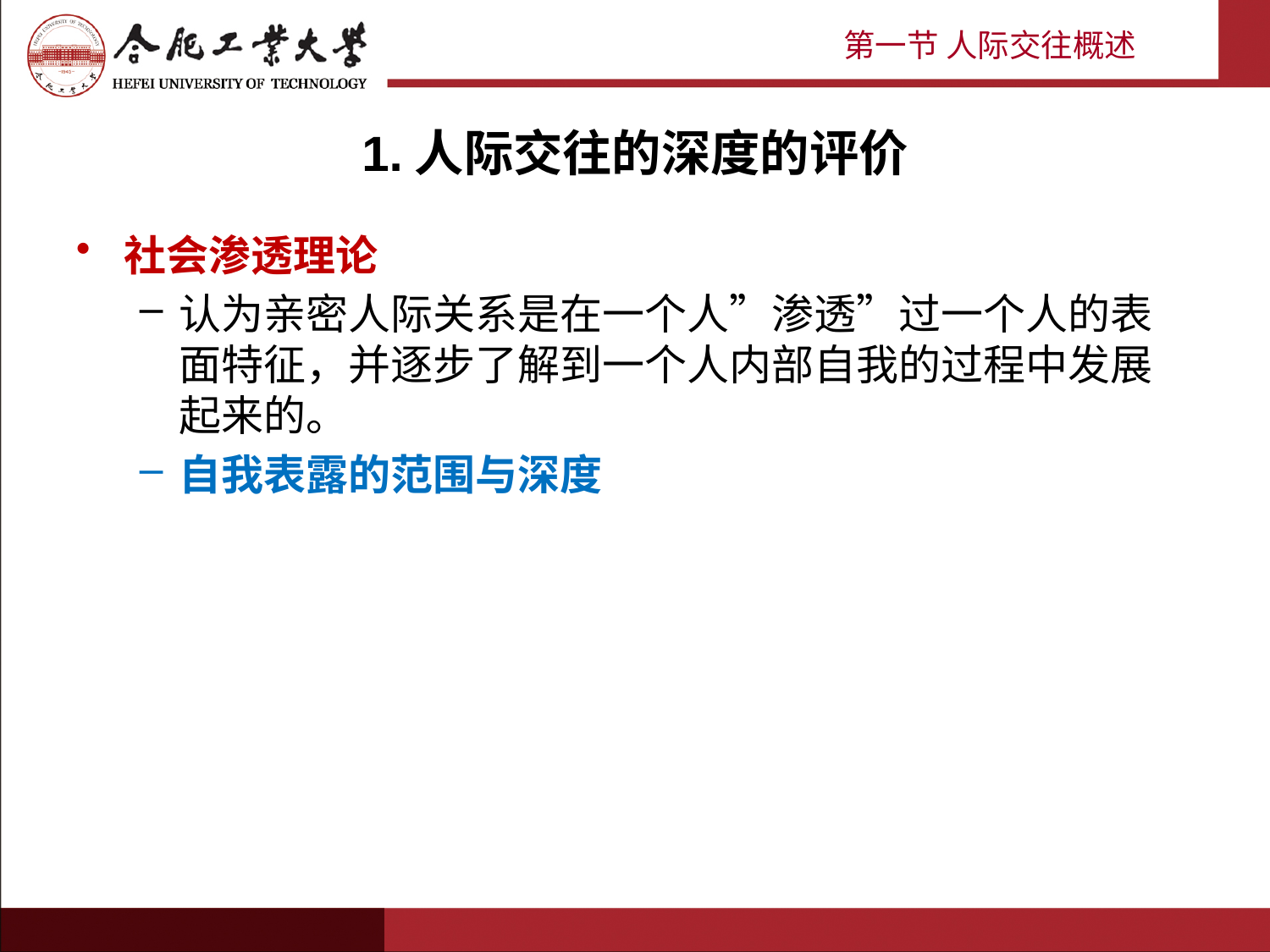

第一节 人际交往概述
# 1.人际交往的深度的评价
社会渗透理论
认为亲密人际关系是在一个人”渗透”过一个人的表面特征，并逐步了解到一个人内部自我的过程中发展起来的。
自我表露的范围与深度